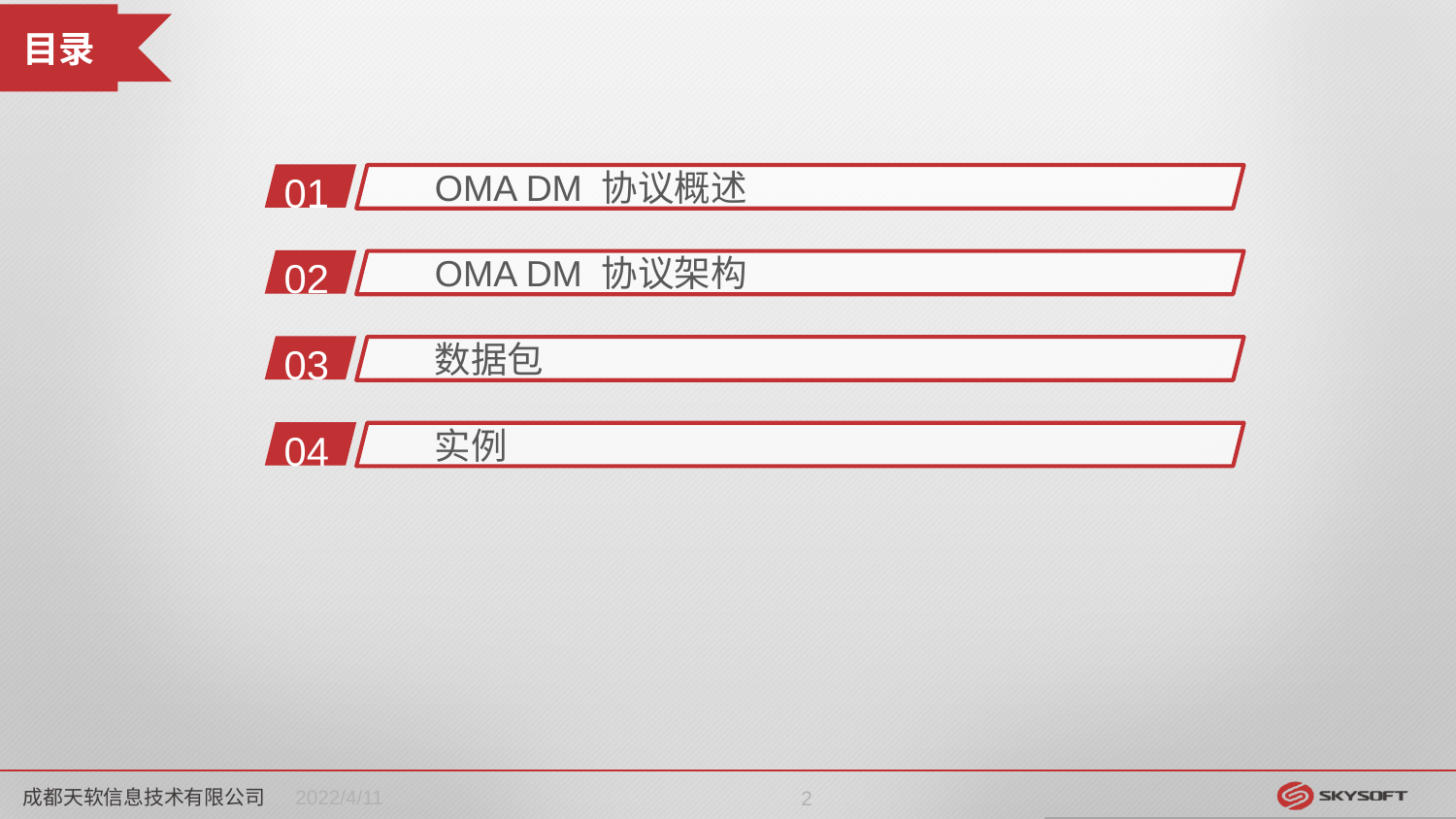

01

OMA DM 协议概述
02

OMA DM 协议架构
03

数据包
04

实例
成都天软信息技术有限公司
2022/4/11
2